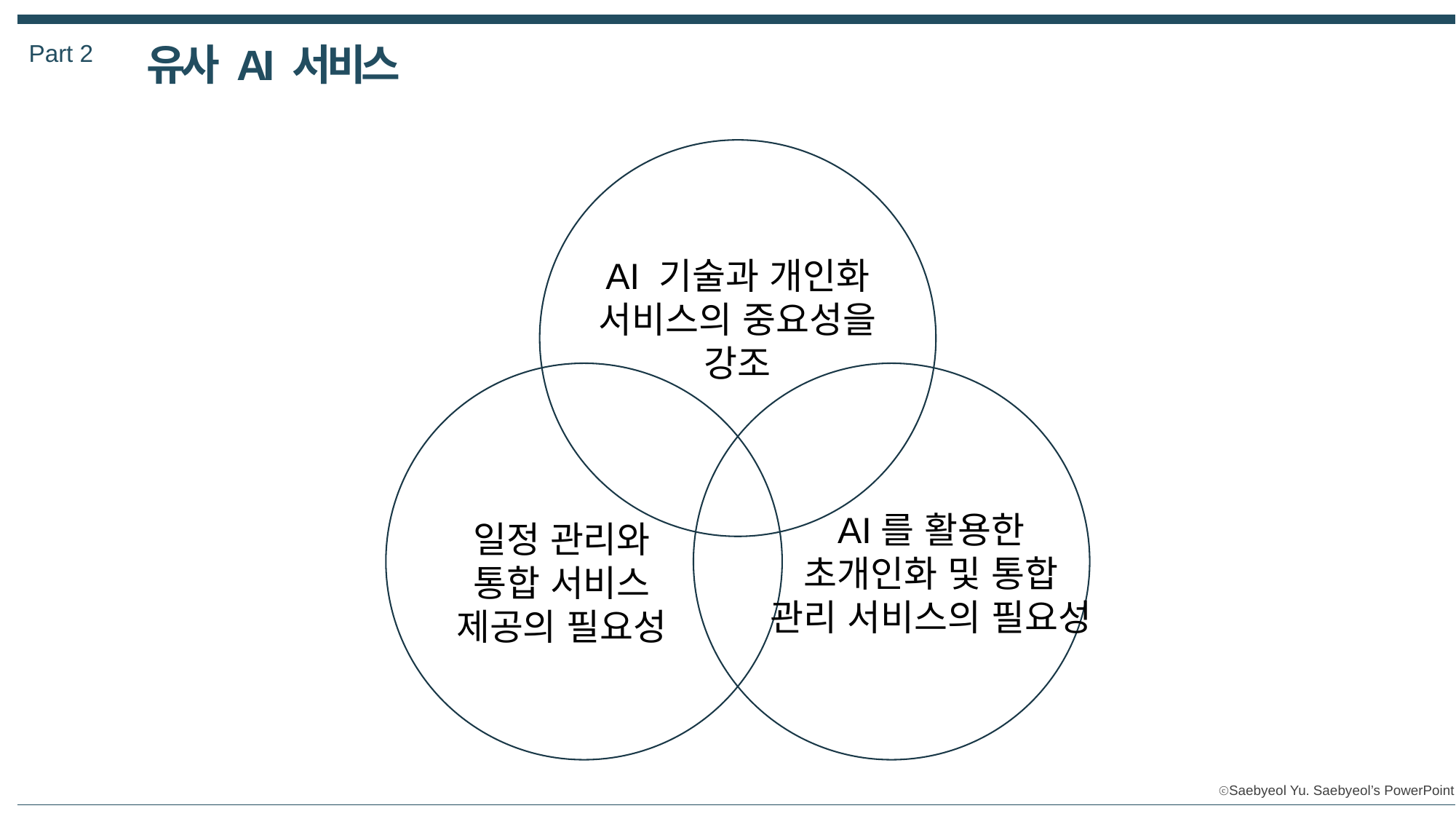

Part 2
유사 AI 서비스

AI 기술과 개인화 서비스의 중요성을 강조
AI를 활용한 초개인화 및 통합 관리 서비스의 필요성
일정 관리와 통합 서비스 제공의 필요성